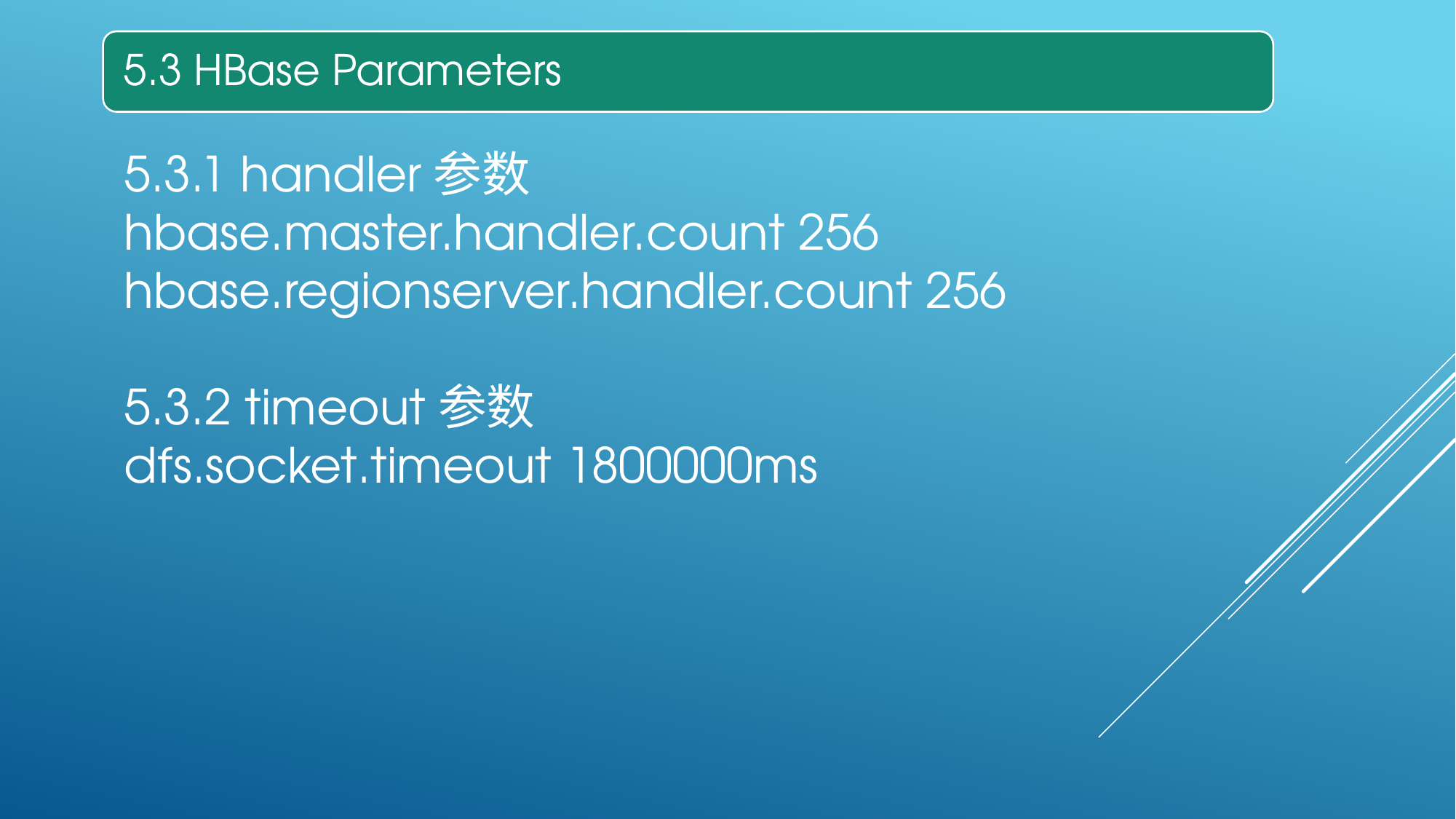

5.3 HBase Parameters
5.3.1 handler参数
hbase.master.handler.count 256
hbase.regionserver.handler.count 256

5.3.2 timeout参数
dfs.socket.timeout 1800000ms